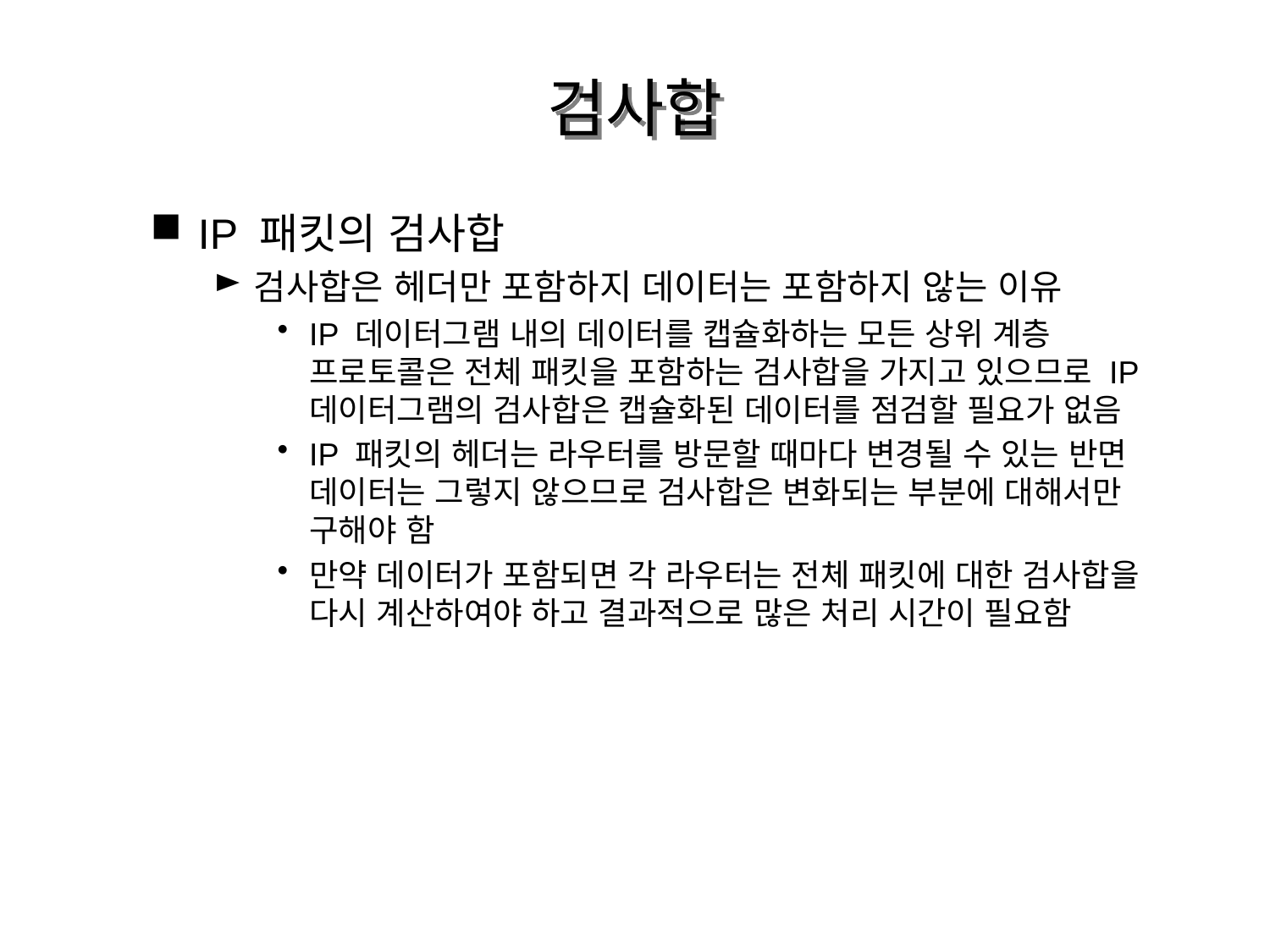

# 검사합
IP 패킷의 검사합
검사합은 헤더만 포함하지 데이터는 포함하지 않는 이유
IP 데이터그램 내의 데이터를 캡슐화하는 모든 상위 계층 프로토콜은 전체 패킷을 포함하는 검사합을 가지고 있으므로 IP 데이터그램의 검사합은 캡슐화된 데이터를 점검할 필요가 없음
IP 패킷의 헤더는 라우터를 방문할 때마다 변경될 수 있는 반면 데이터는 그렇지 않으므로 검사합은 변화되는 부분에 대해서만 구해야 함
만약 데이터가 포함되면 각 라우터는 전체 패킷에 대한 검사합을 다시 계산하여야 하고 결과적으로 많은 처리 시간이 필요함

34